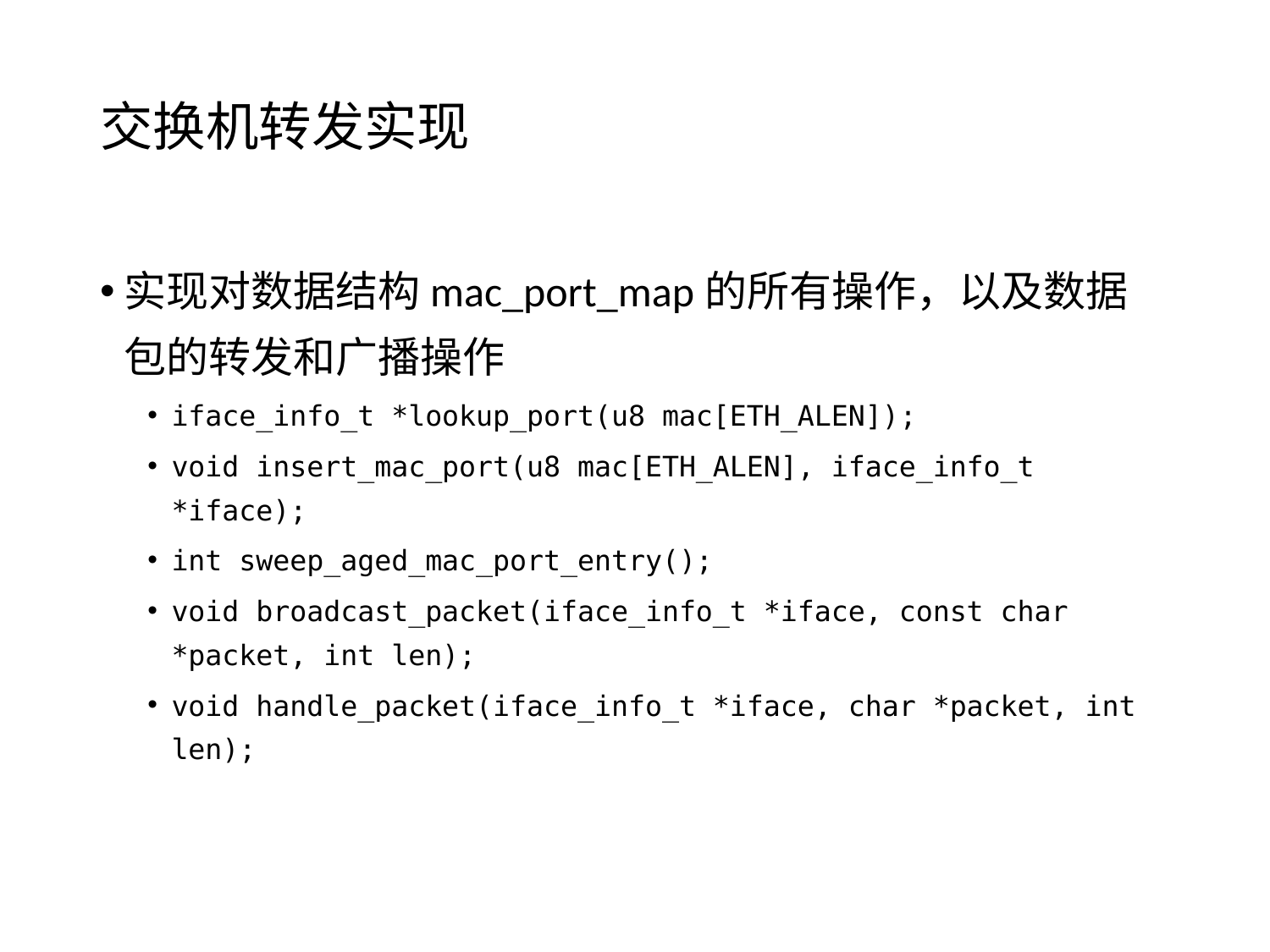

# 交换机转发实现
实现对数据结构mac_port_map的所有操作，以及数据包的转发和广播操作
iface_info_t *lookup_port(u8 mac[ETH_ALEN]);
void insert_mac_port(u8 mac[ETH_ALEN], iface_info_t *iface);
int sweep_aged_mac_port_entry();
void broadcast_packet(iface_info_t *iface, const char *packet, int len);
void handle_packet(iface_info_t *iface, char *packet, int len);

20